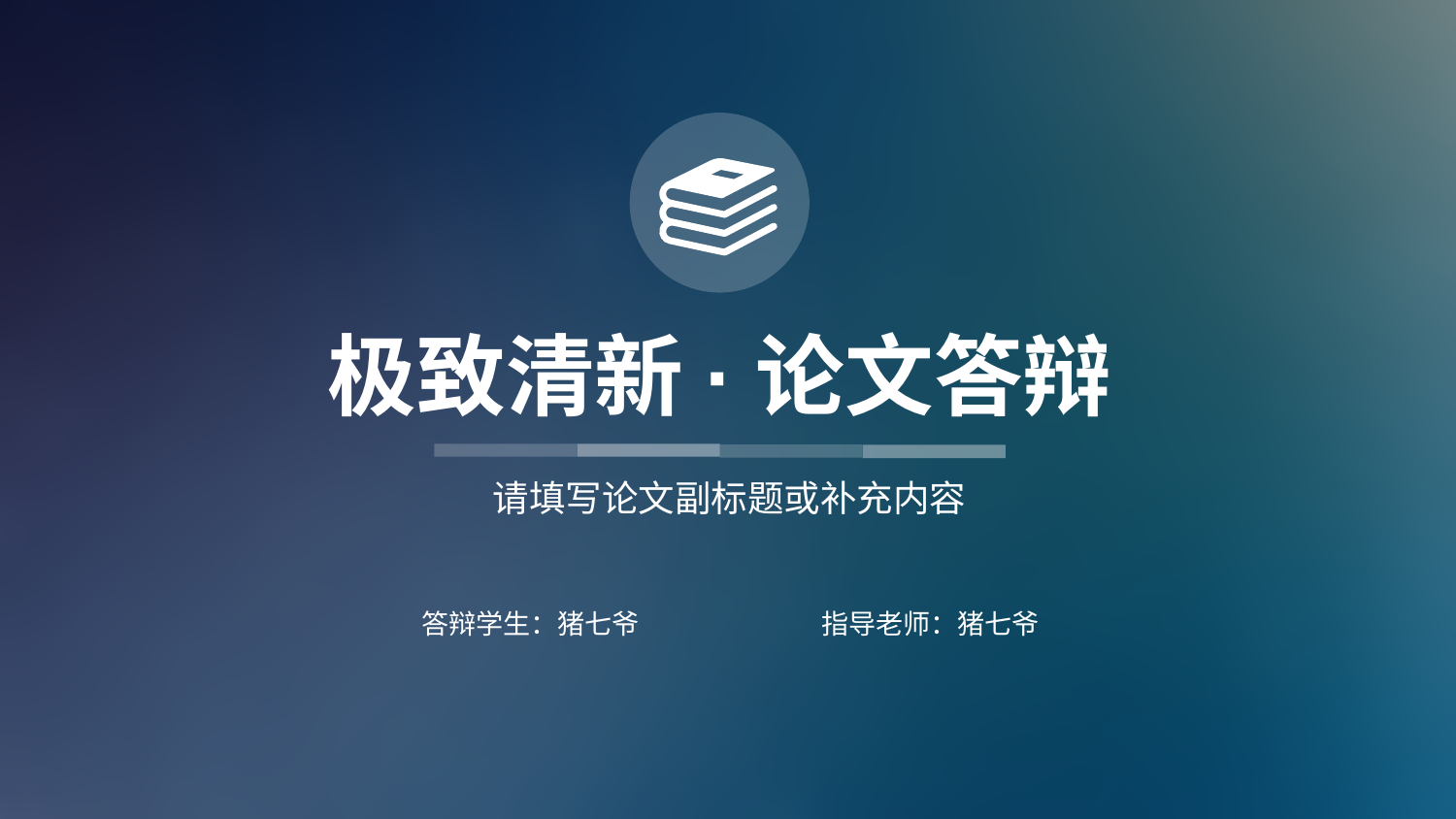

极致清新·论文答辩

请填写论文副标题或补充内容
答辩学生：猪七爷
指导老师：猪七爷